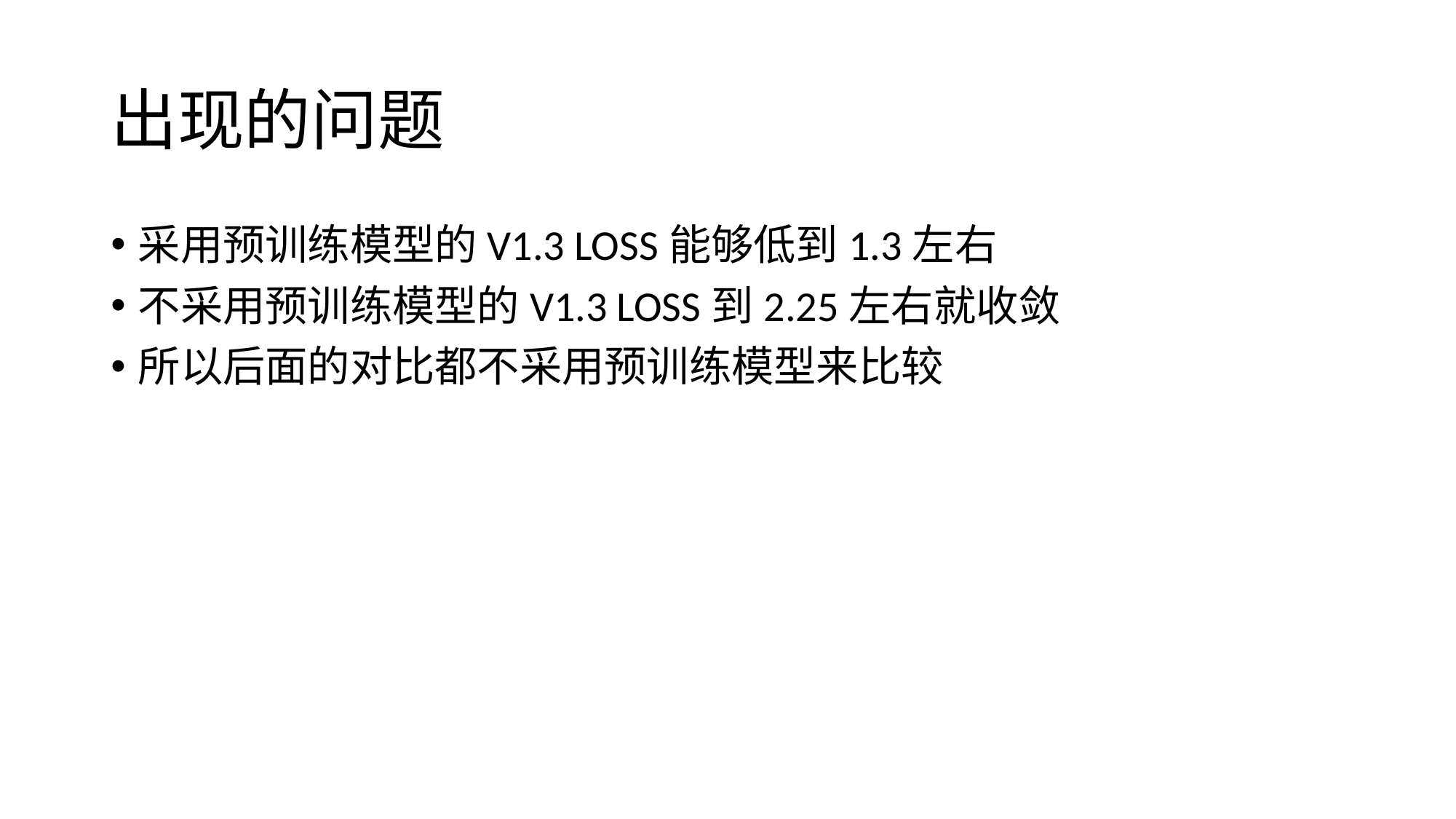

# 出现的问题
采用预训练模型的V1.3 LOSS能够低到1.3左右
不采用预训练模型的V1.3 LOSS到2.25左右就收敛
所以后面的对比都不采用预训练模型来比较